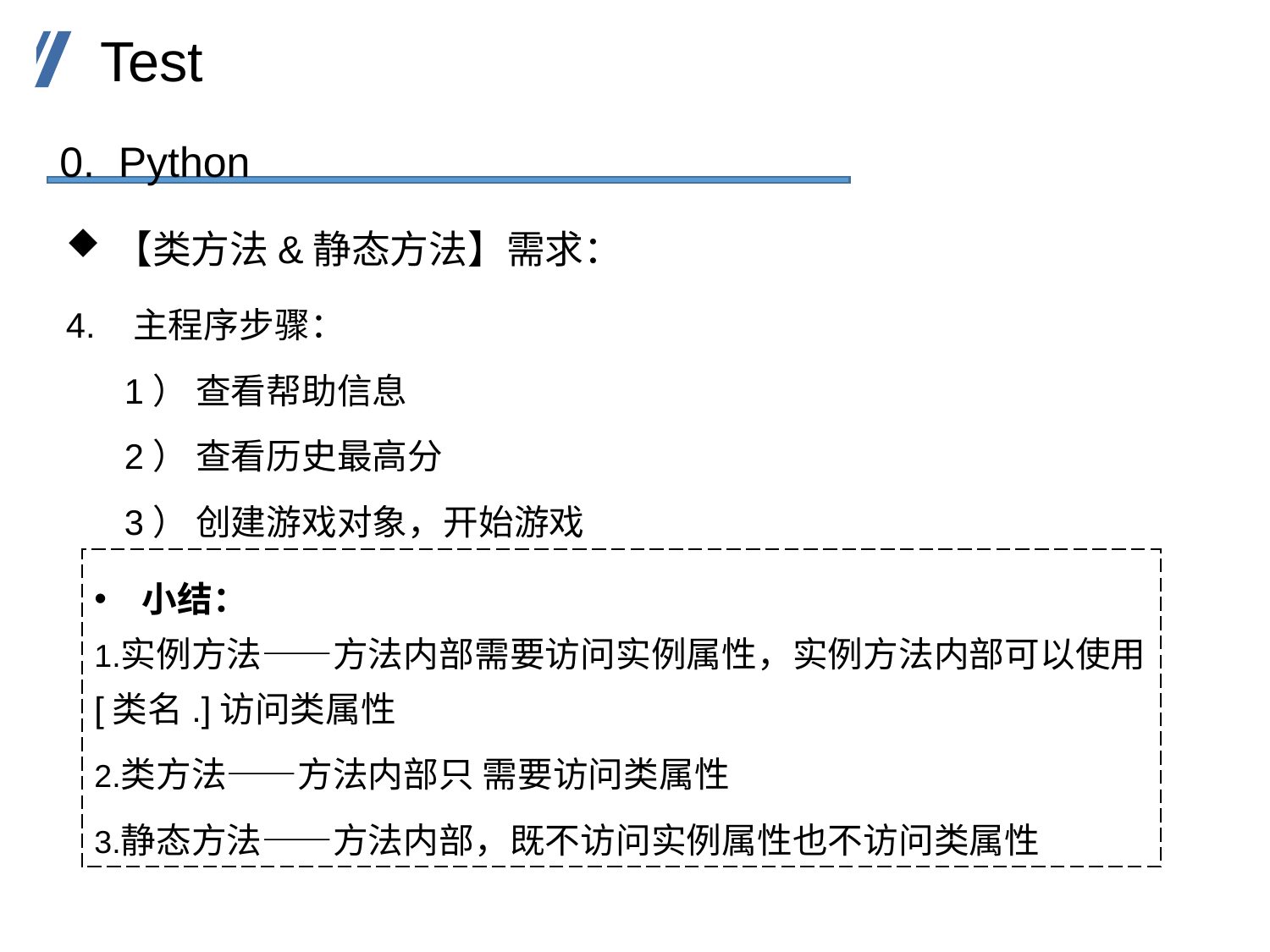

Test
0.  Python

【类方法&静态方法】需求：
4.   主程序步骤：
      1） 查看帮助信息
      2） 查看历史最高分
      3） 创建游戏对象，开始游戏
小结：
实例方法——方法内部需要访问实例属性，实例方法内部可以使用[类名.]访问类属性
类方法——方法内部只 需要访问类属性
静态方法——方法内部，既不访问实例属性也不访问类属性